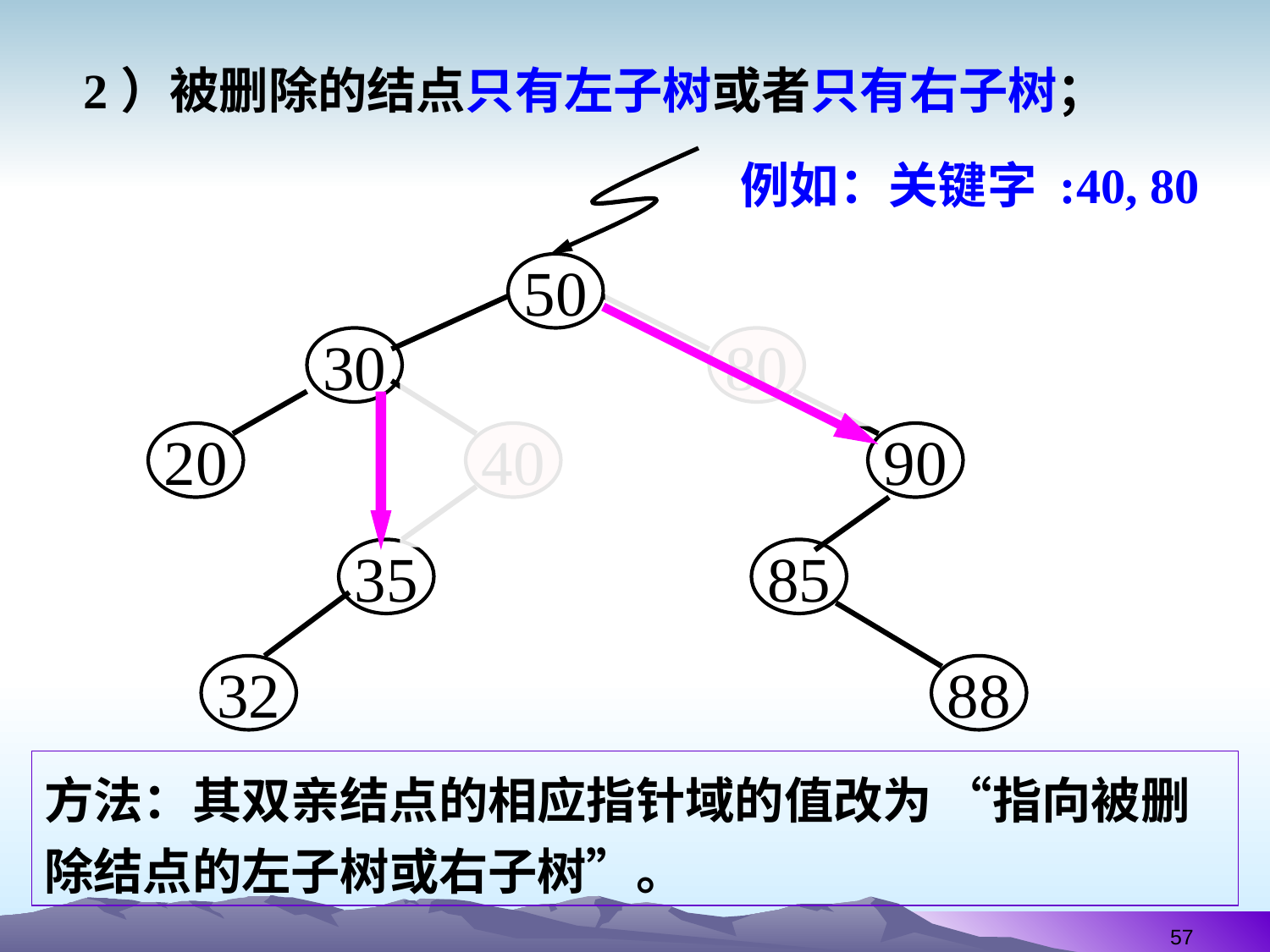

2）被删除的结点只有左子树或者只有右子树；

50

30
80

20
40
90

35
85

32
88
例如：关键字 :40, 80

方法：其双亲结点的相应指针域的值改为 “指向被删除结点的左子树或右子树”。
57